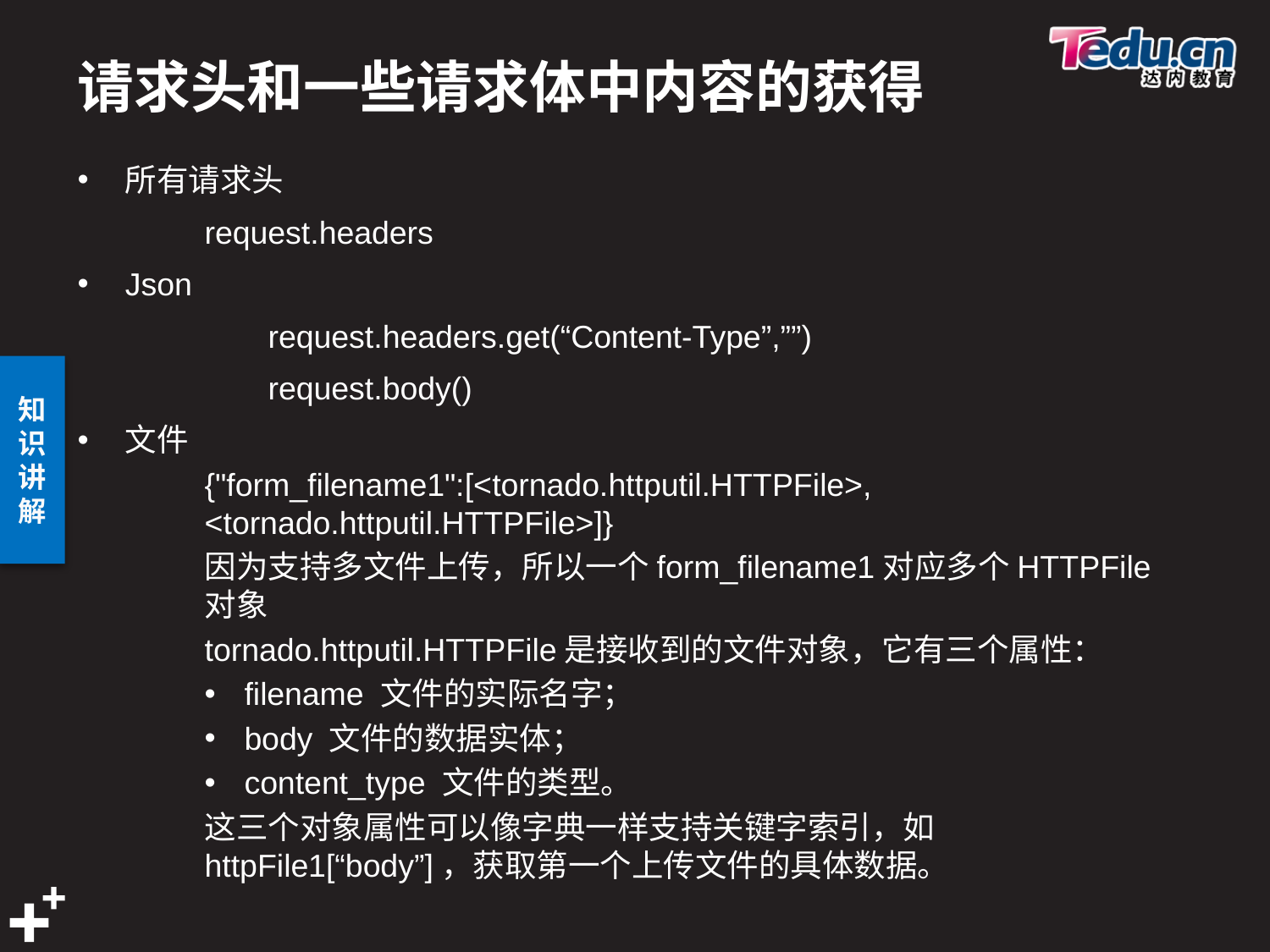

# 请求头和一些请求体中内容的获得
所有请求头
	request.headers
Json
	request.headers.get(“Content-Type”,””)
	request.body()
文件
{"form_filename1":[<tornado.httputil.HTTPFile>, <tornado.httputil.HTTPFile>]}
因为支持多文件上传，所以一个form_filename1对应多个HTTPFile对象
tornado.httputil.HTTPFile是接收到的文件对象，它有三个属性：
filename 文件的实际名字；
body 文件的数据实体；
content_type 文件的类型。
这三个对象属性可以像字典一样支持关键字索引，如httpFile1[“body”]，获取第一个上传文件的具体数据。